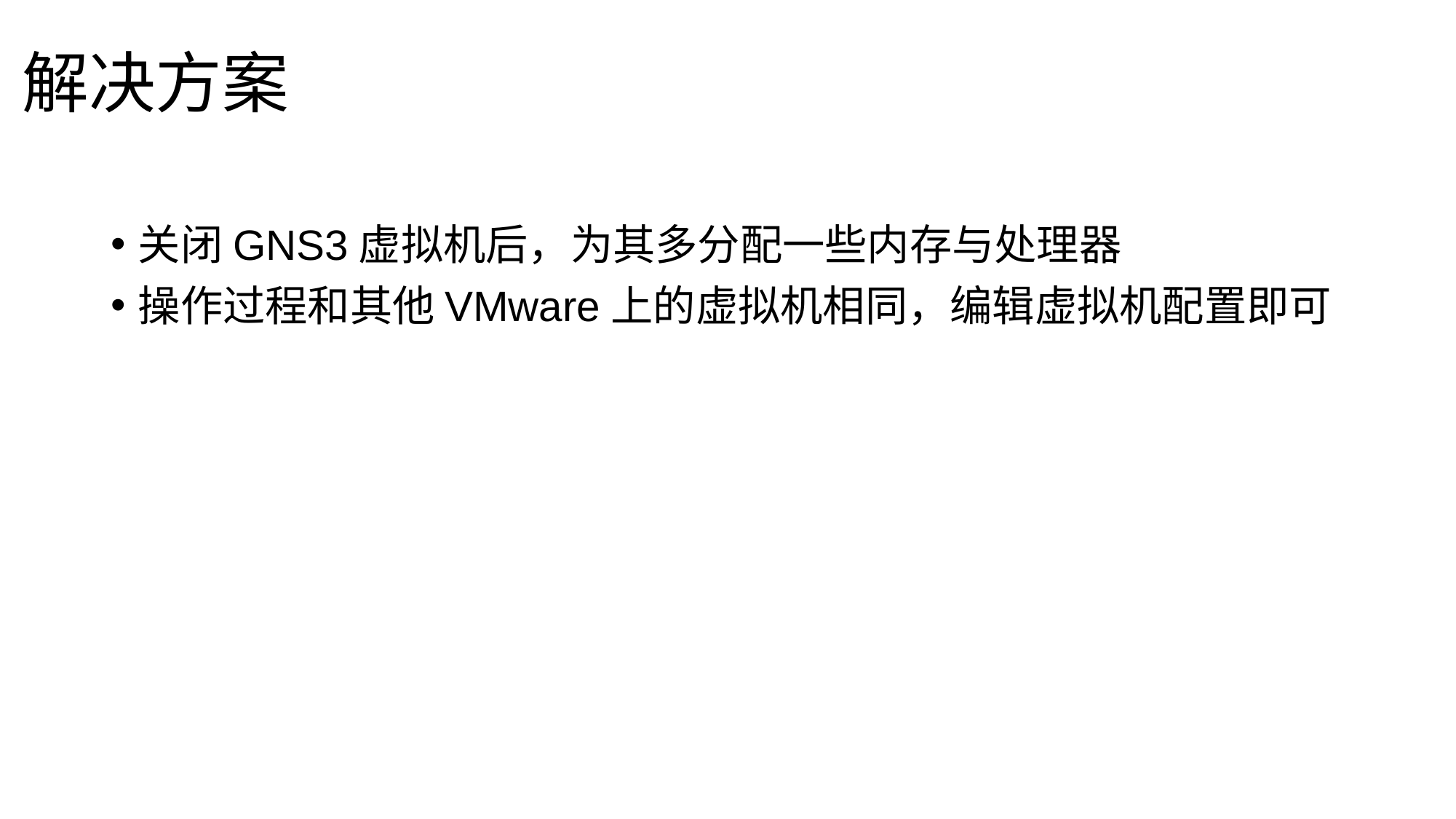

# 解决方案
关闭GNS3虚拟机后，为其多分配一些内存与处理器
操作过程和其他VMware上的虚拟机相同，编辑虚拟机配置即可